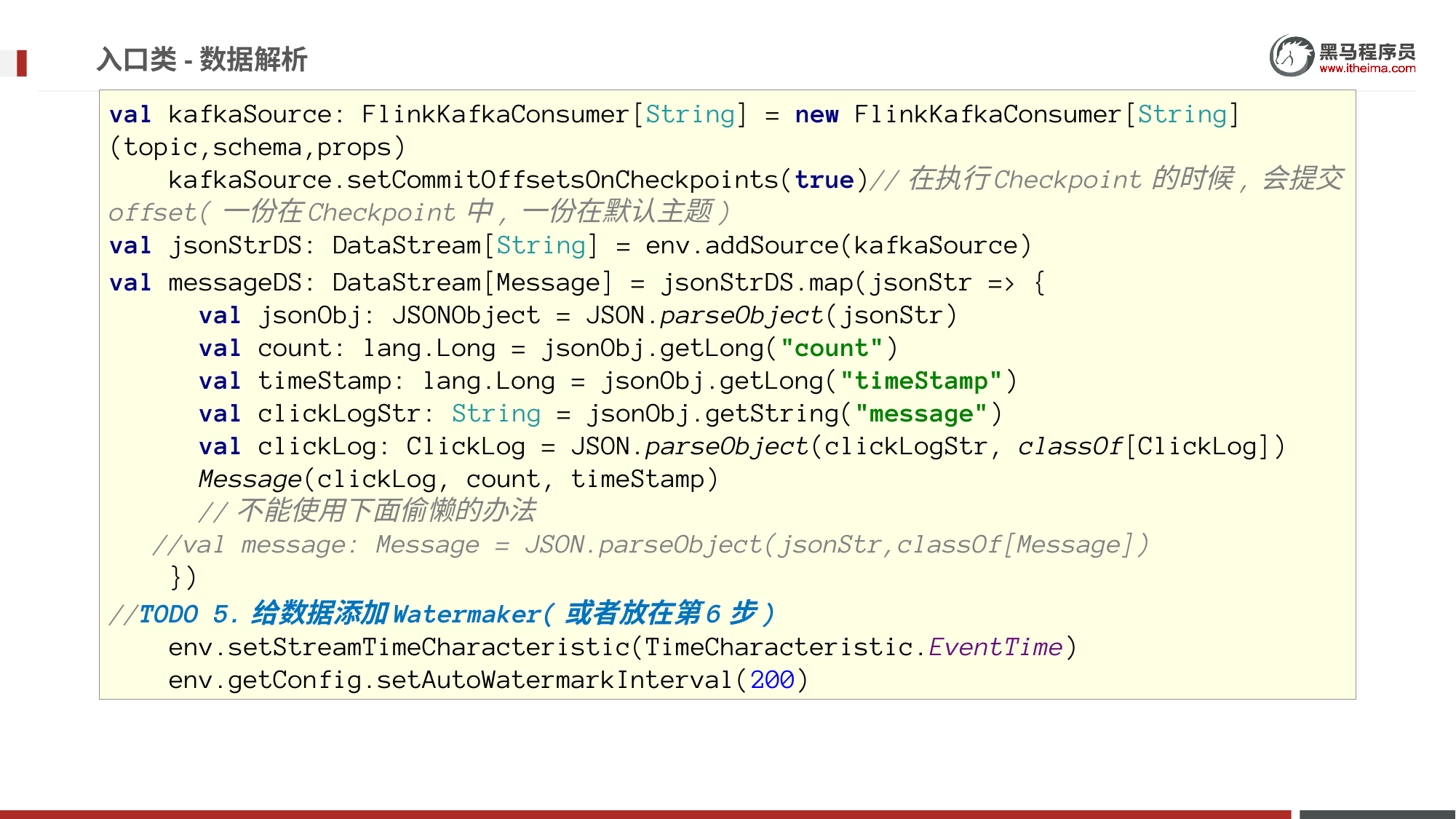

# 入口类-数据解析
val kafkaSource: FlinkKafkaConsumer[String] = new FlinkKafkaConsumer[String](topic,schema,props)
    kafkaSource.setCommitOffsetsOnCheckpoints(true)//在执行Checkpoint的时候,会提交offset(一份在Checkpoint中,一份在默认主题)
val jsonStrDS: DataStream[String] = env.addSource(kafkaSource)
val messageDS: DataStream[Message] = jsonStrDS.map(jsonStr => {
      val jsonObj: JSONObject = JSON.parseObject(jsonStr)
      val count: lang.Long = jsonObj.getLong("count")
      val timeStamp: lang.Long = jsonObj.getLong("timeStamp")
      val clickLogStr: String = jsonObj.getString("message")
      val clickLog: ClickLog = JSON.parseObject(clickLogStr, classOf[ClickLog])
      Message(clickLog, count, timeStamp)
      //不能使用下面偷懒的办法
      //val message: Message = JSON.parseObject(jsonStr,classOf[Message])
    })
//TODO 5.给数据添加Watermaker(或者放在第6步)
    env.setStreamTimeCharacteristic(TimeCharacteristic.EventTime)
    env.getConfig.setAutoWatermarkInterval(200)